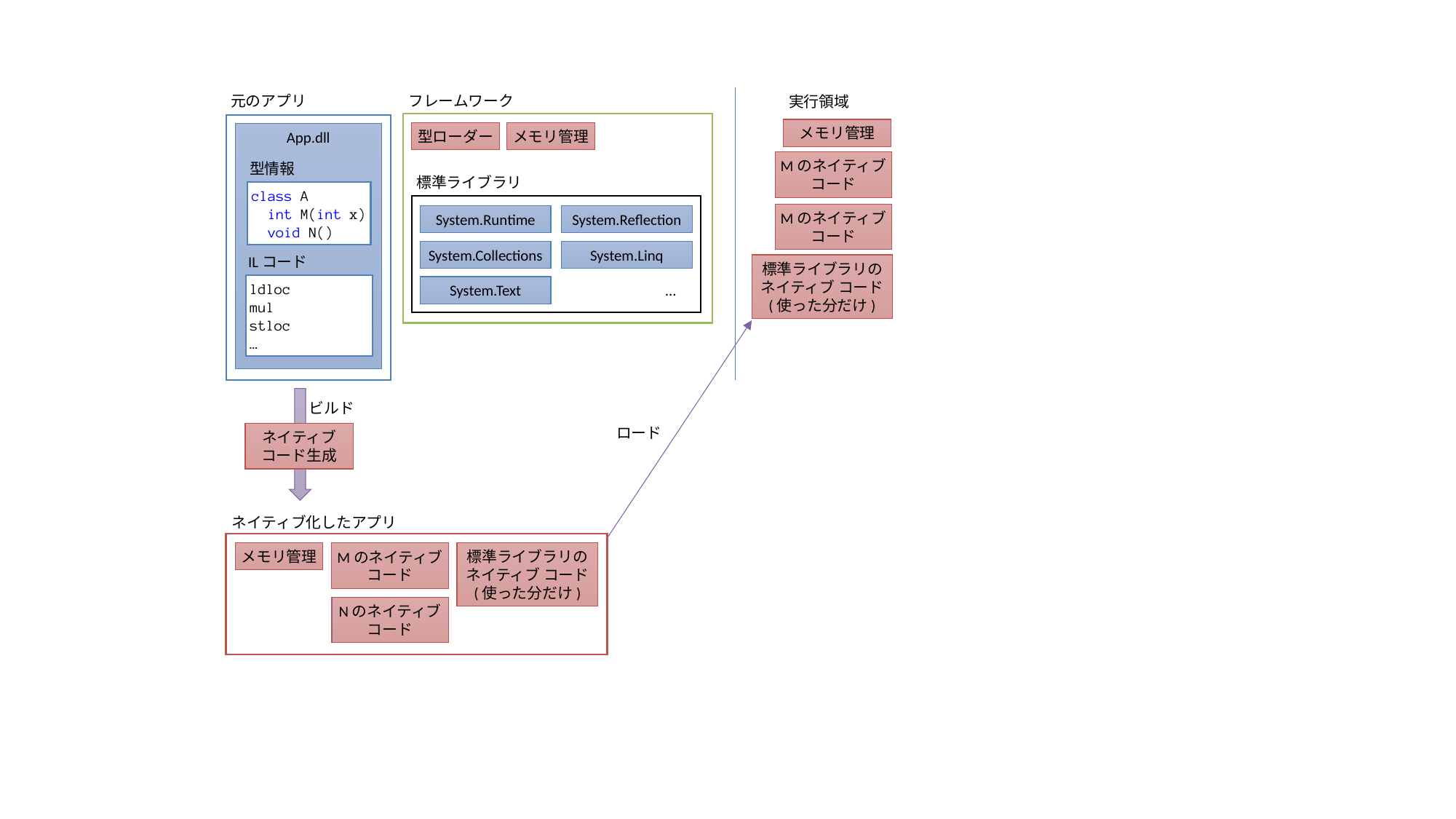

元のアプリ
フレームワーク
実行領域

メモリ管理
型ローダー
メモリ管理
App.dll
Mのネイティブ コード
型情報
標準ライブラリ
class A
  int M(int x)
  void N()

Mのネイティブ コード
System.Runtime
System.Reflection
System.Collections
System.Linq
ILコード
標準ライブラリのネイティブ コード
(使った分だけ)
ldloc
mul
stloc
…
System.Text
…

ビルド
ロード
ネイティブ
コード生成
ネイティブ化したアプリ

標準ライブラリのネイティブ コード
(使った分だけ)
メモリ管理
Mのネイティブ コード
Nのネイティブ コード